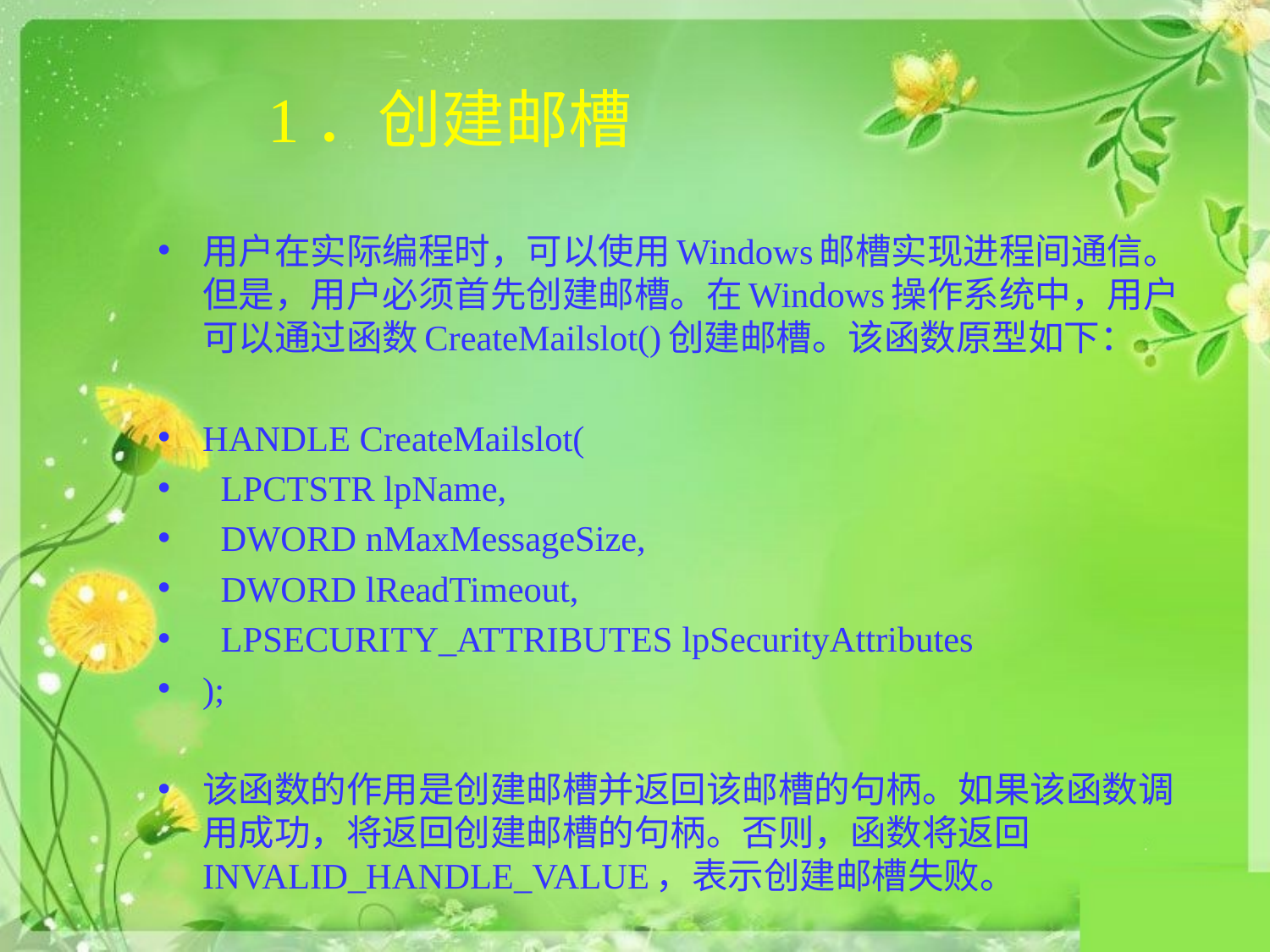

# 1．创建邮槽
用户在实际编程时，可以使用Windows邮槽实现进程间通信。但是，用户必须首先创建邮槽。在Windows操作系统中，用户可以通过函数CreateMailslot()创建邮槽。该函数原型如下：

HANDLE CreateMailslot(
  LPCTSTR lpName,
  DWORD nMaxMessageSize,
  DWORD lReadTimeout,
  LPSECURITY_ATTRIBUTES lpSecurityAttributes
);

该函数的作用是创建邮槽并返回该邮槽的句柄。如果该函数调用成功，将返回创建邮槽的句柄。否则，函数将返回INVALID_HANDLE_VALUE，表示创建邮槽失败。